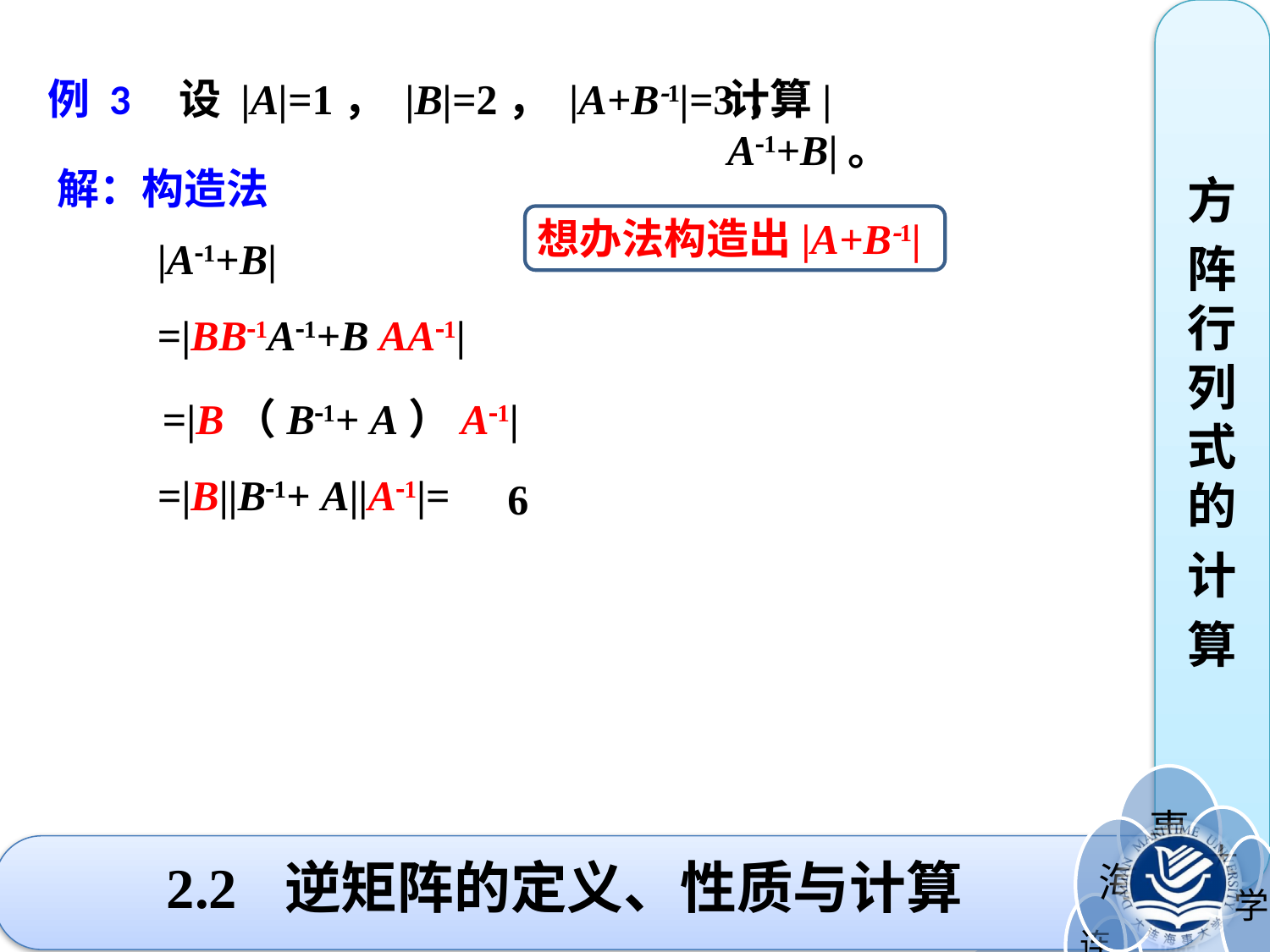

方
阵行列式的
计
算

例 3    设 |A|=1， |B|=2， |A+B−1|=3，

计算|A−1+B|。
解：构造法

想办法构造出|A+B−1|
|A−1+B|
=|BB−1A−1+B AA−1|
=|B（B−1+ A）A−1|
=|B||B−1+ A||A−1|=
6
# 2.2 逆矩阵的定义、性质与计算